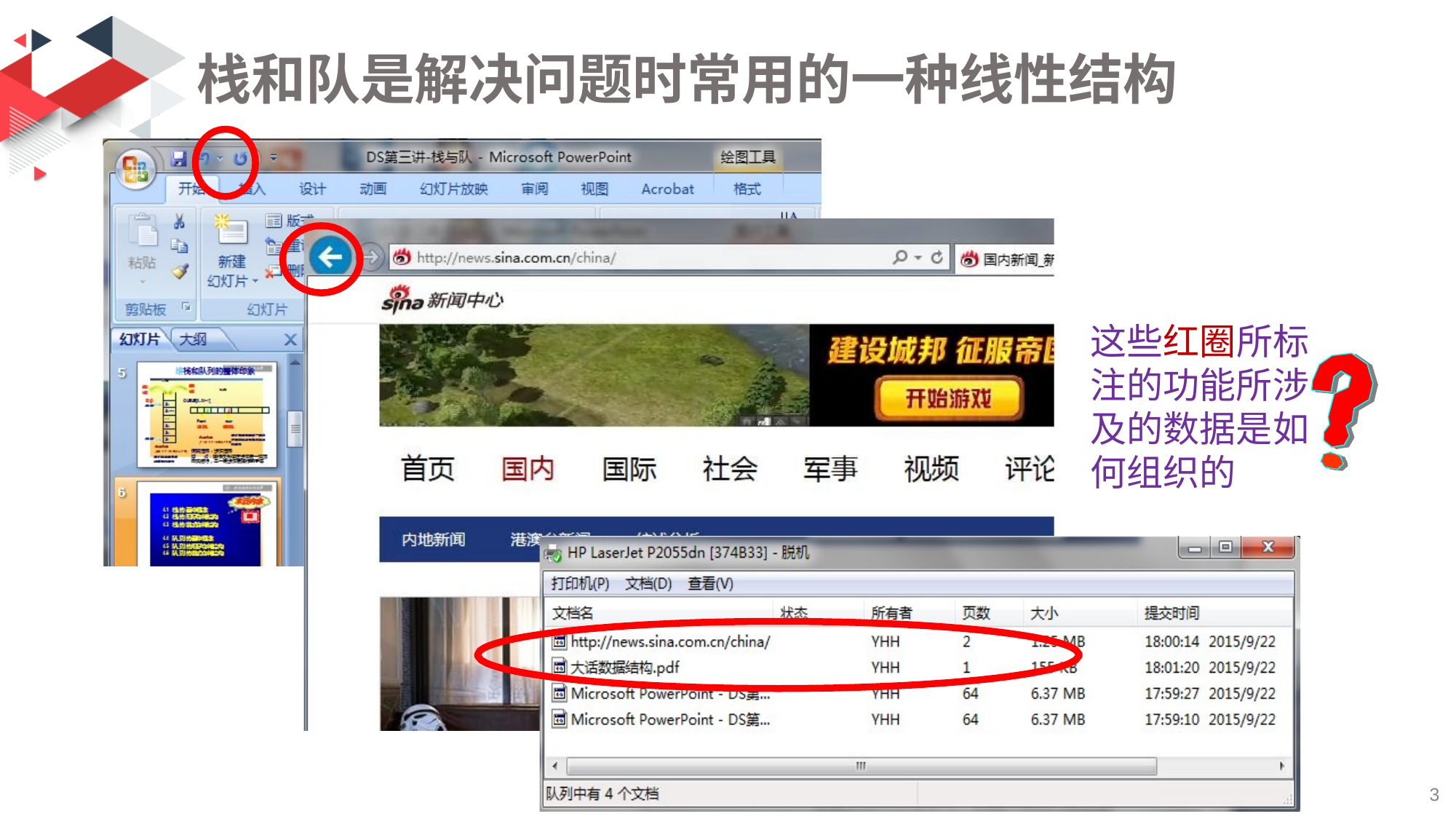

# 栈和队是解决问题时常用的一种线性结构

这些红圈所标 注的功能所涉 及的数据是如 何组织的

3